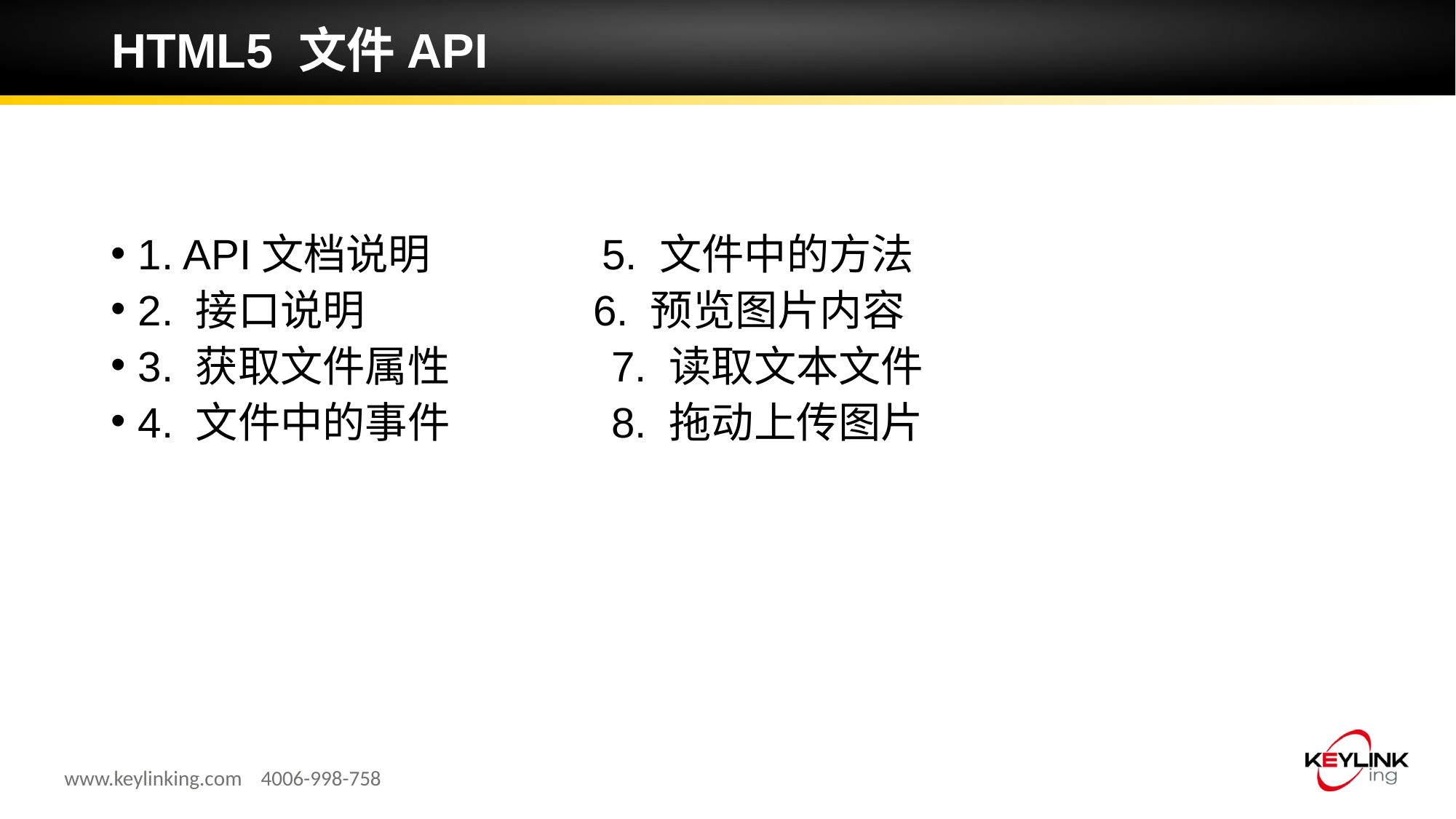

# HTML5 文件API

1. API文档说明                 5. 文件中的方法
2. 接口说明                       6. 预览图片内容
3. 获取文件属性                7. 读取文本文件
4. 文件中的事件                8. 拖动上传图片